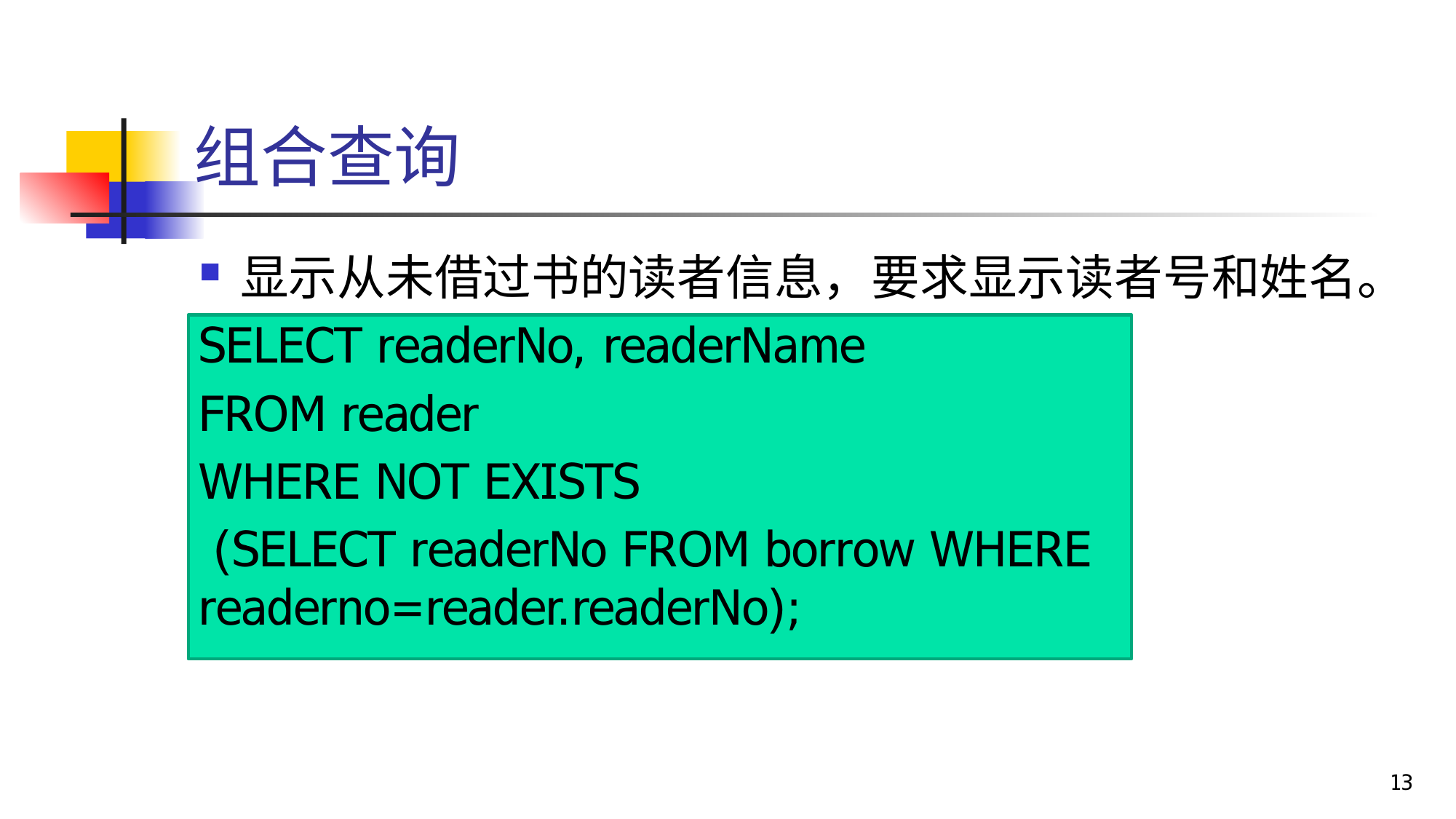

# 组合查询
显示从未借过书的读者信息，要求显示读者号和姓名。
SELECT readerNo, readerName
FROM reader
WHERE NOT EXISTS
 (SELECT readerNo FROM borrow WHERE readerno=reader.readerNo);

13